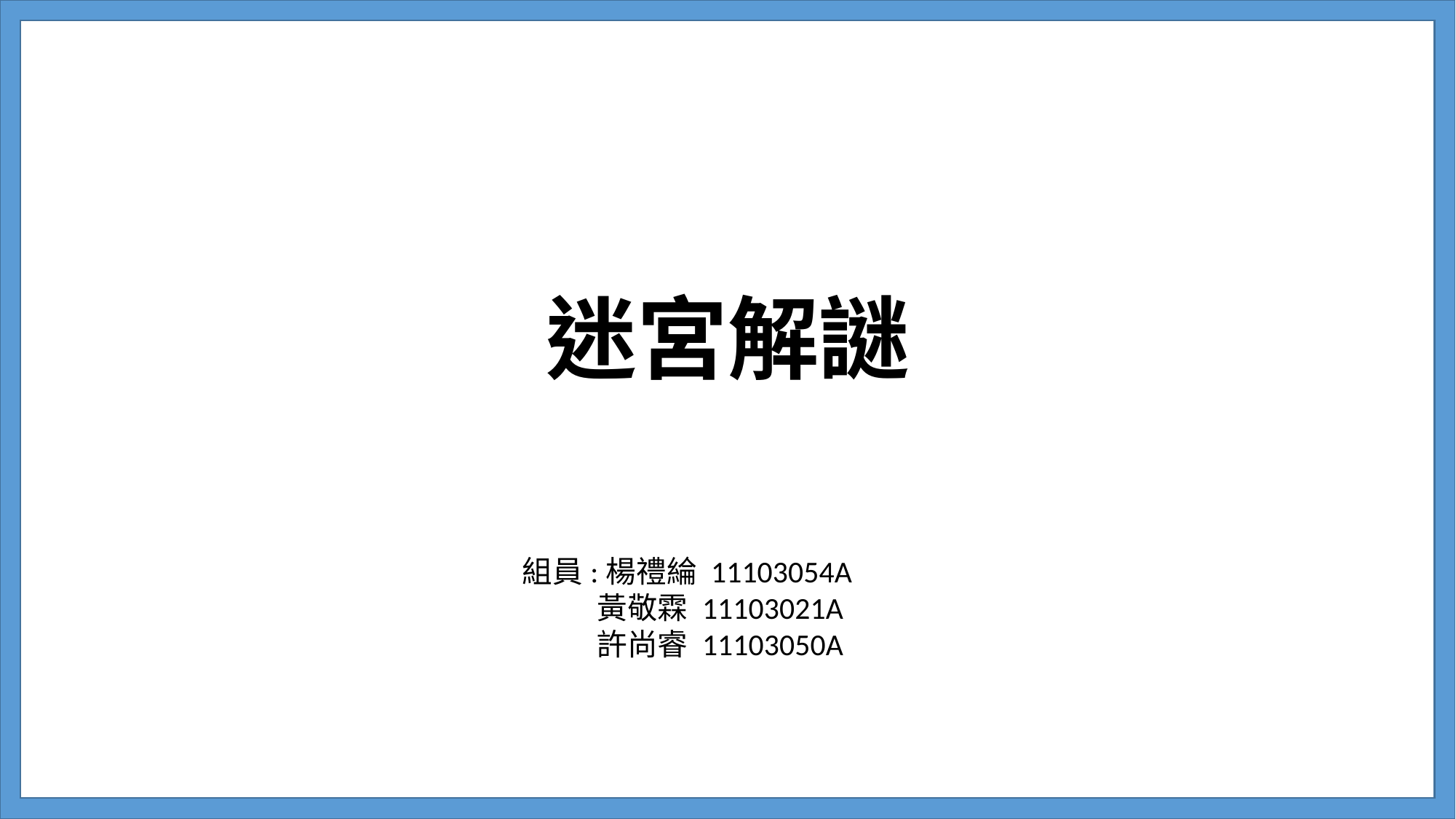

# 迷宮解謎
組員:楊禮綸 11103054A
          黃敬霖 11103021A
          許尚睿 11103050A